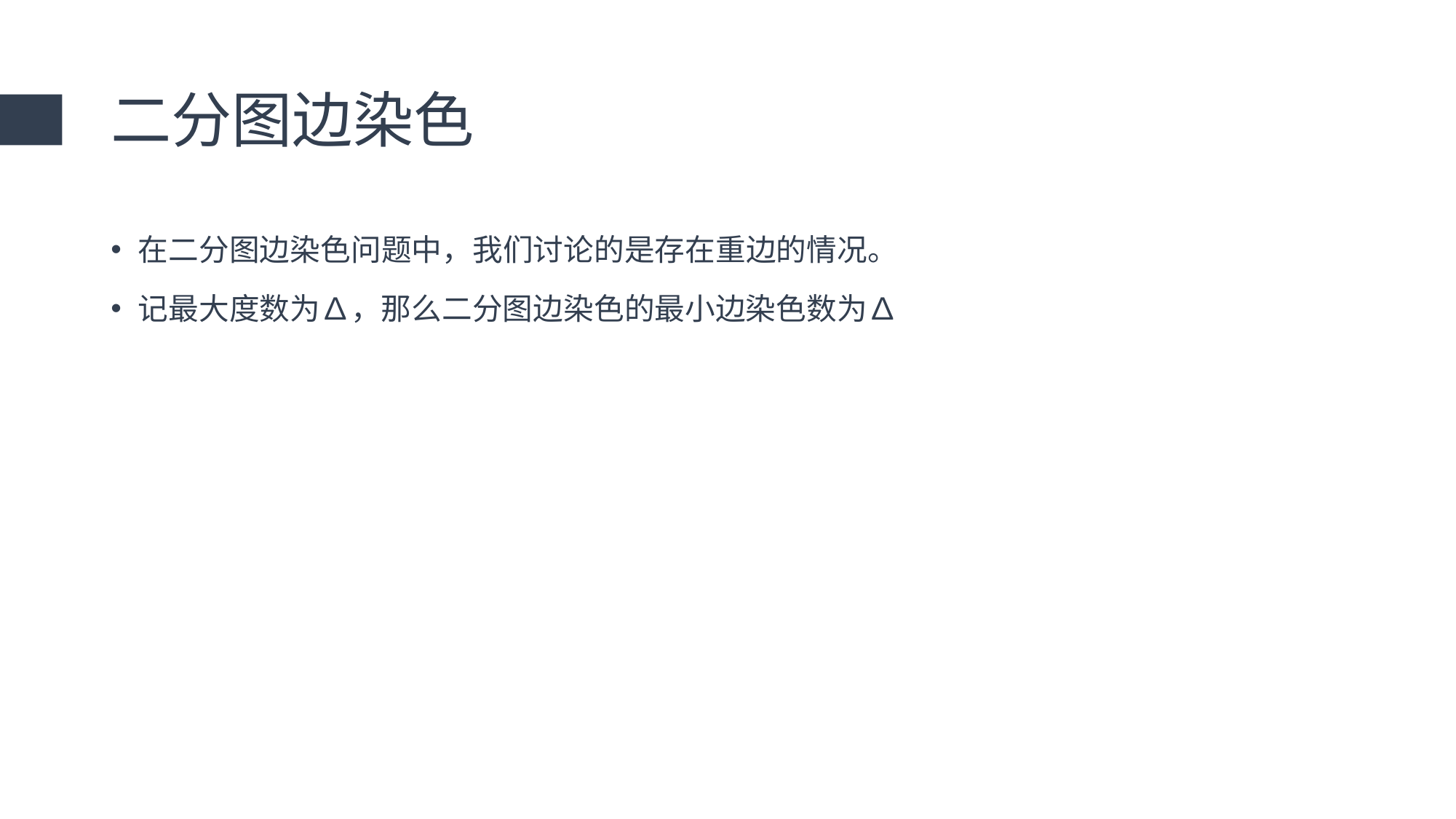

# 二分图边染色
在二分图边染色问题中，我们讨论的是存在重边的情况。
记最大度数为∆，那么二分图边染色的最小边染色数为∆